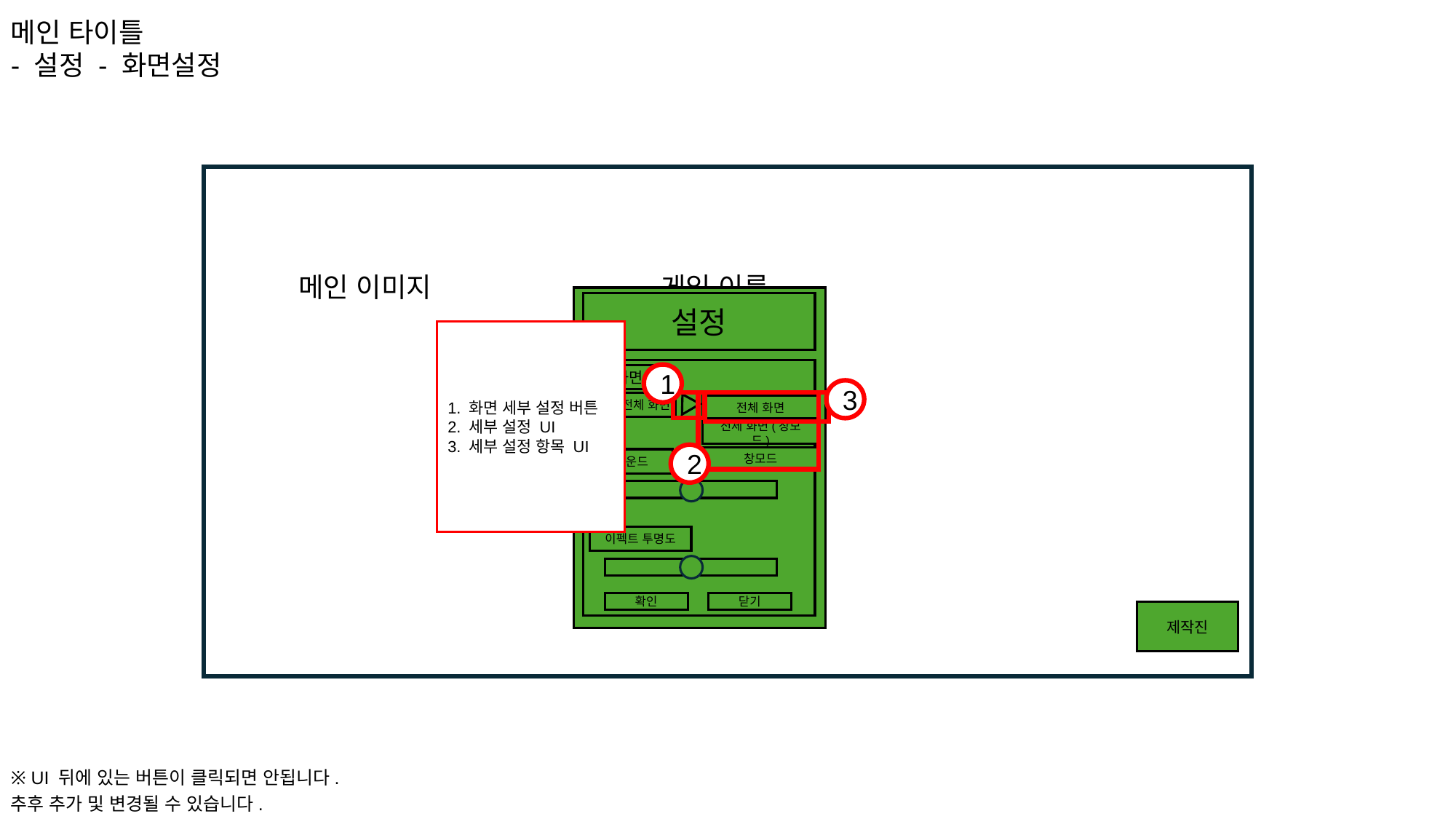

메인 타이틀
- 설정 - 화면설정
ㅁ
메인 이미지
게임 이름

설정
1. 화면 세부 설정 버튼
2. 세부 설정 UI
3. 세부 설정 항목 UI

게임 시작
1
화면
3

전체 화면

전체 화면
전체 화면(창모드)
정비
2
창모드
사운드

조작 방법
이펙트 투명도
게임 설정

확인
닫기
제작진
※ UI 뒤에 있는 버튼이 클릭되면 안됩니다.
추후 추가 및 변경될 수 있습니다.